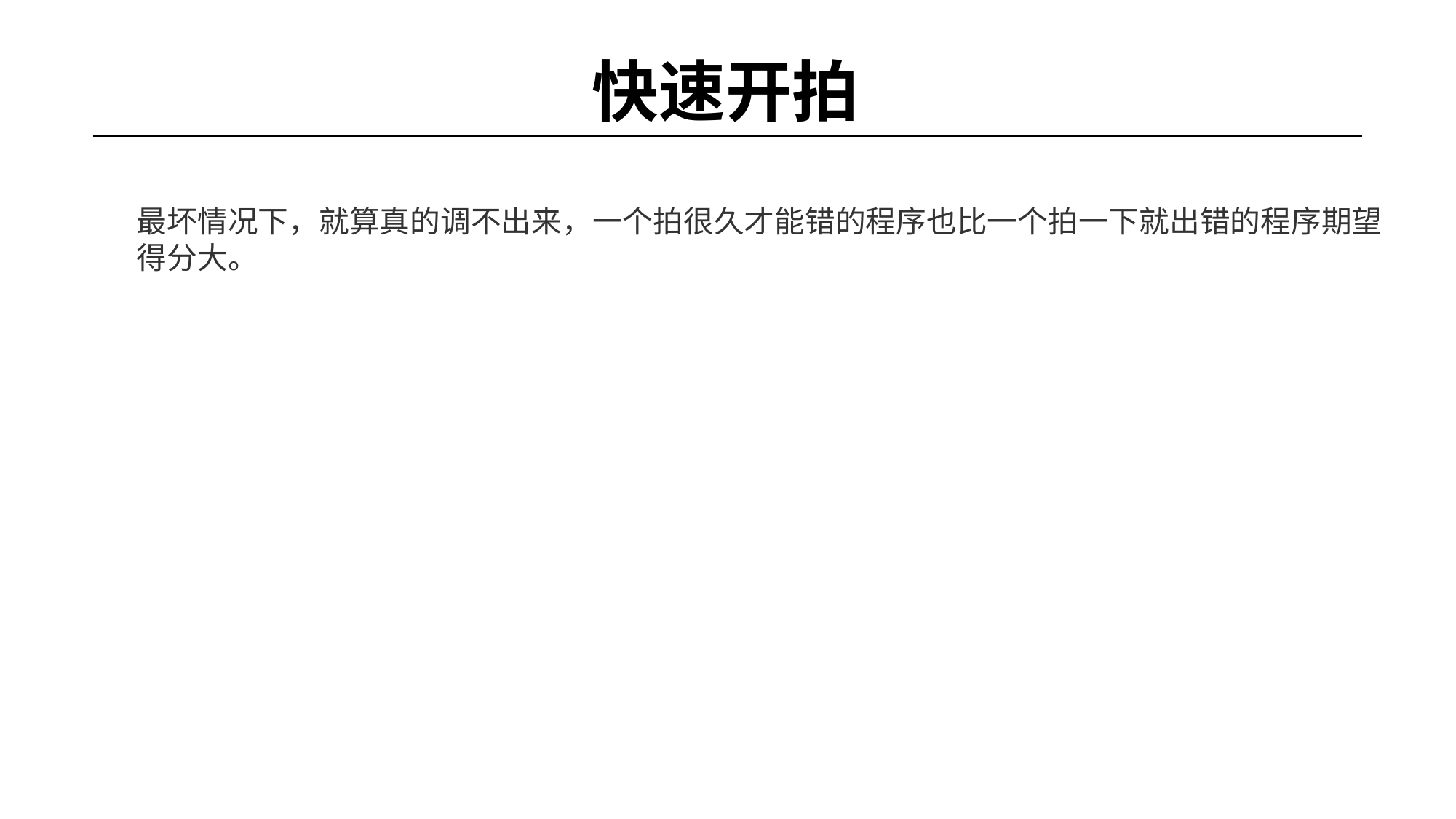

# 快速开拍
最坏情况下，就算真的调不出来，一个拍很久才能错的程序也比一个拍一下就出错的程序期望得分大。